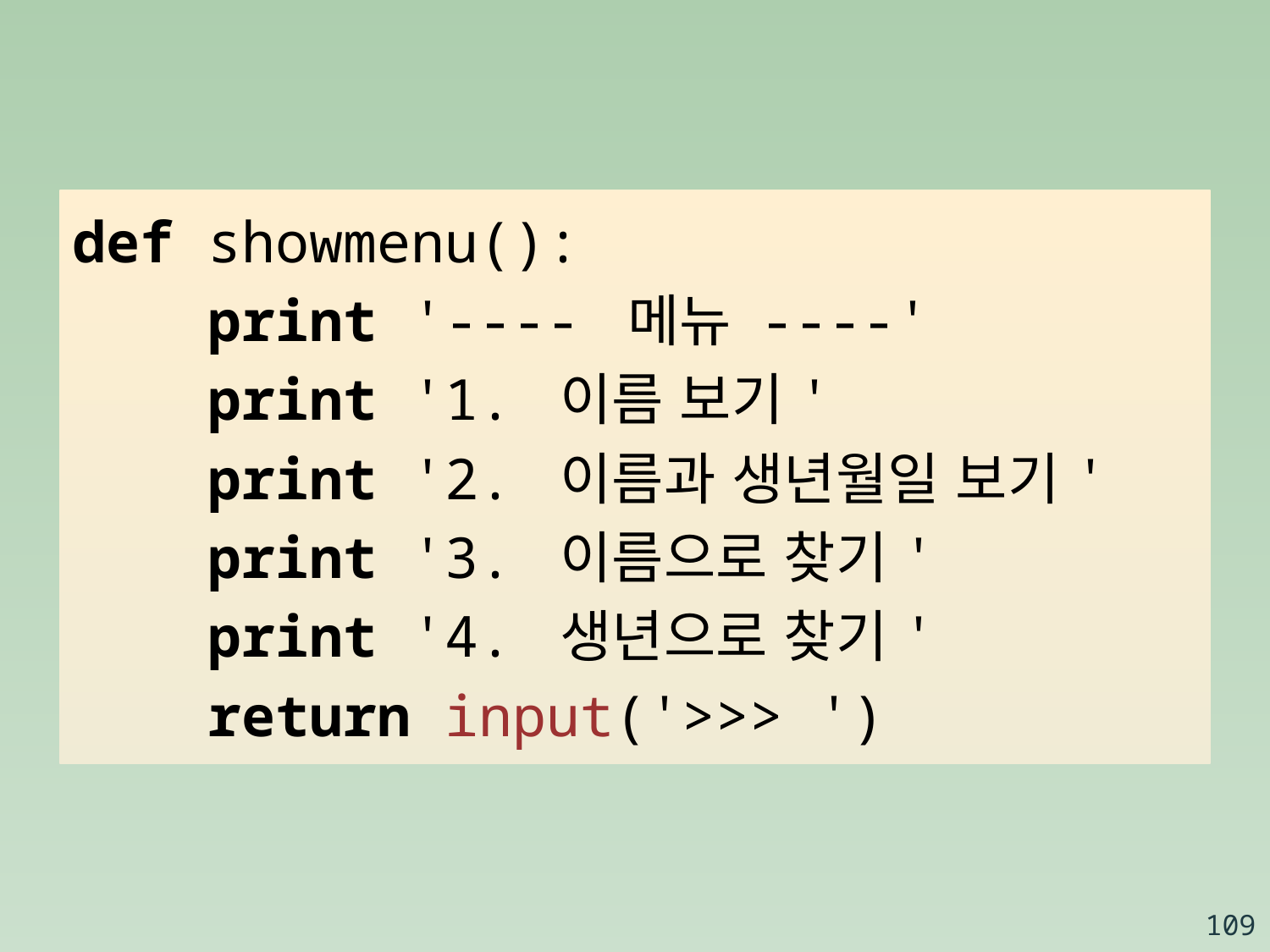

def showmenu():
    print '---- 메뉴 ----'
    print '1. 이름 보기'
    print '2. 이름과 생년월일 보기'
    print '3. 이름으로 찾기'
    print '4. 생년으로 찾기'
    return input('>>> ')
109